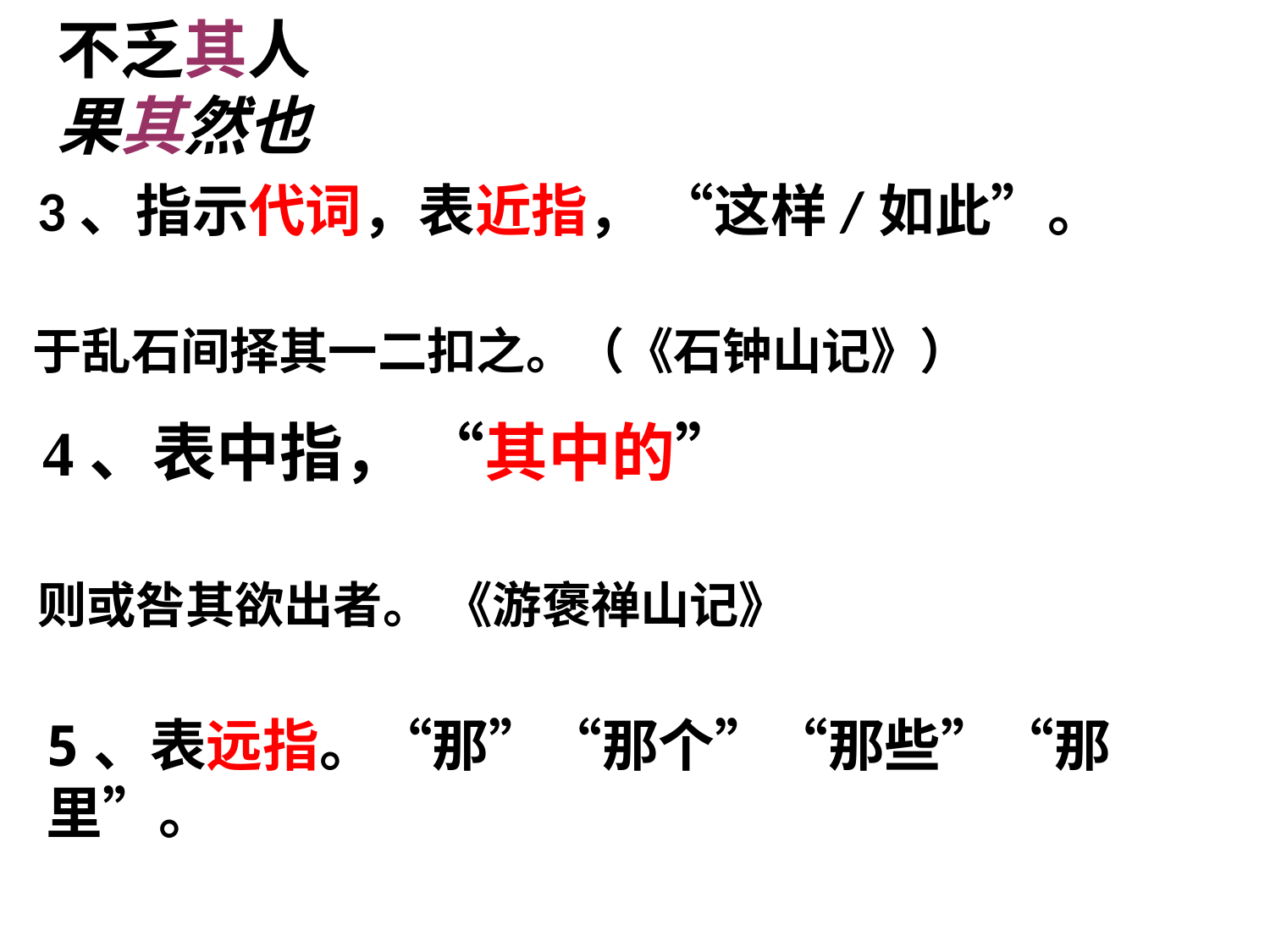

不乏其人
果其然也
3、指示代词，表近指， “这样/如此”。
于乱石间择其一二扣之。（《石钟山记》）
4、表中指， “其中的”
则或咎其欲出者。 《游褒禅山记》
5、表远指。“那”“那个”“那些”“那里”。